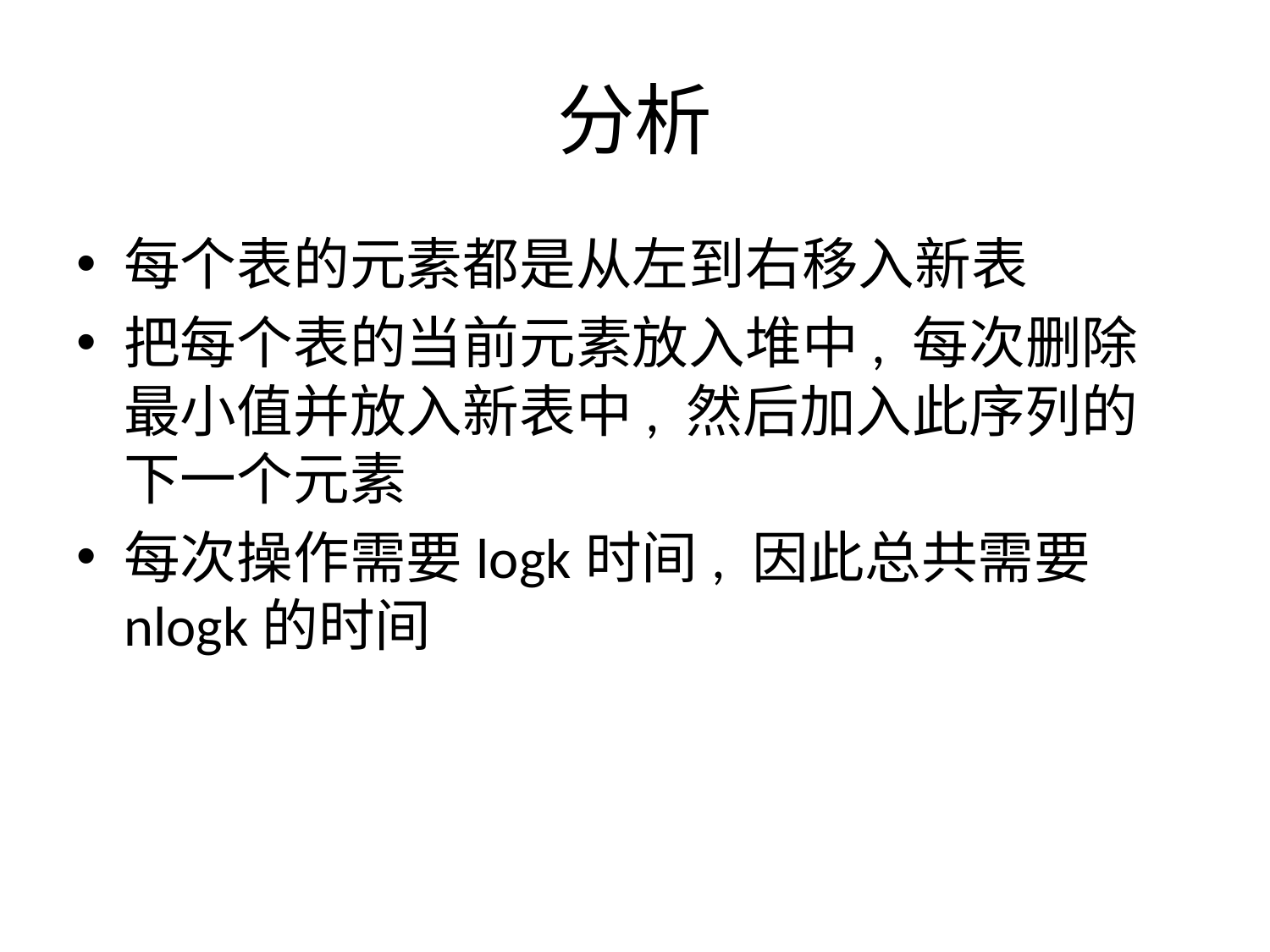

# 分析
每个表的元素都是从左到右移入新表
把每个表的当前元素放入堆中, 每次删除最小值并放入新表中, 然后加入此序列的下一个元素
每次操作需要logk时间, 因此总共需要nlogk的时间